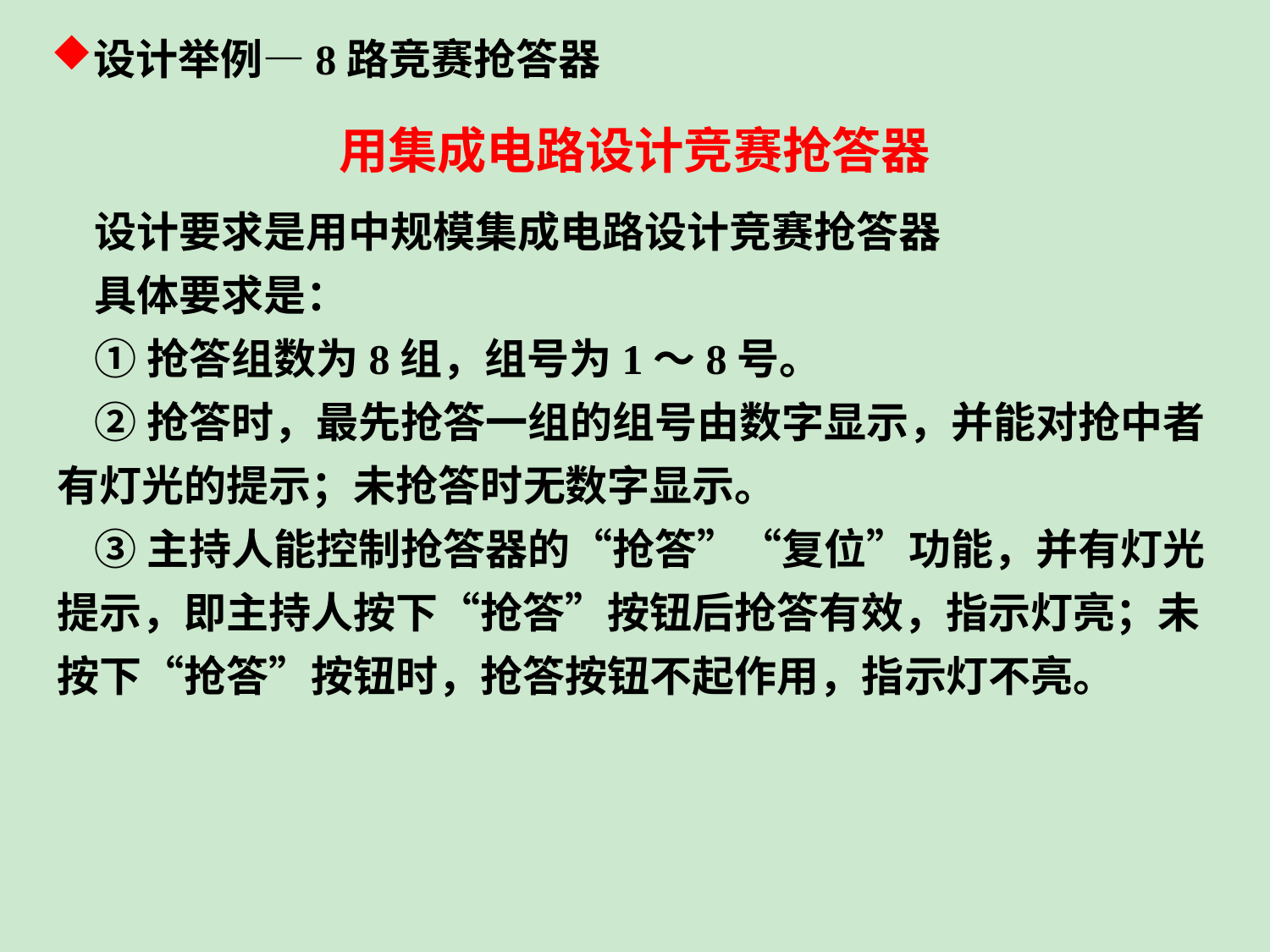

设计举例—8路竞赛抢答器
用集成电路设计竞赛抢答器
设计要求是用中规模集成电路设计竞赛抢答器
具体要求是：
①抢答组数为8组，组号为1～8号。
②抢答时，最先抢答一组的组号由数字显示，并能对抢中者有灯光的提示；未抢答时无数字显示。
③主持人能控制抢答器的“抢答”“复位”功能，并有灯光提示，即主持人按下“抢答”按钮后抢答有效，指示灯亮；未按下“抢答”按钮时，抢答按钮不起作用，指示灯不亮。